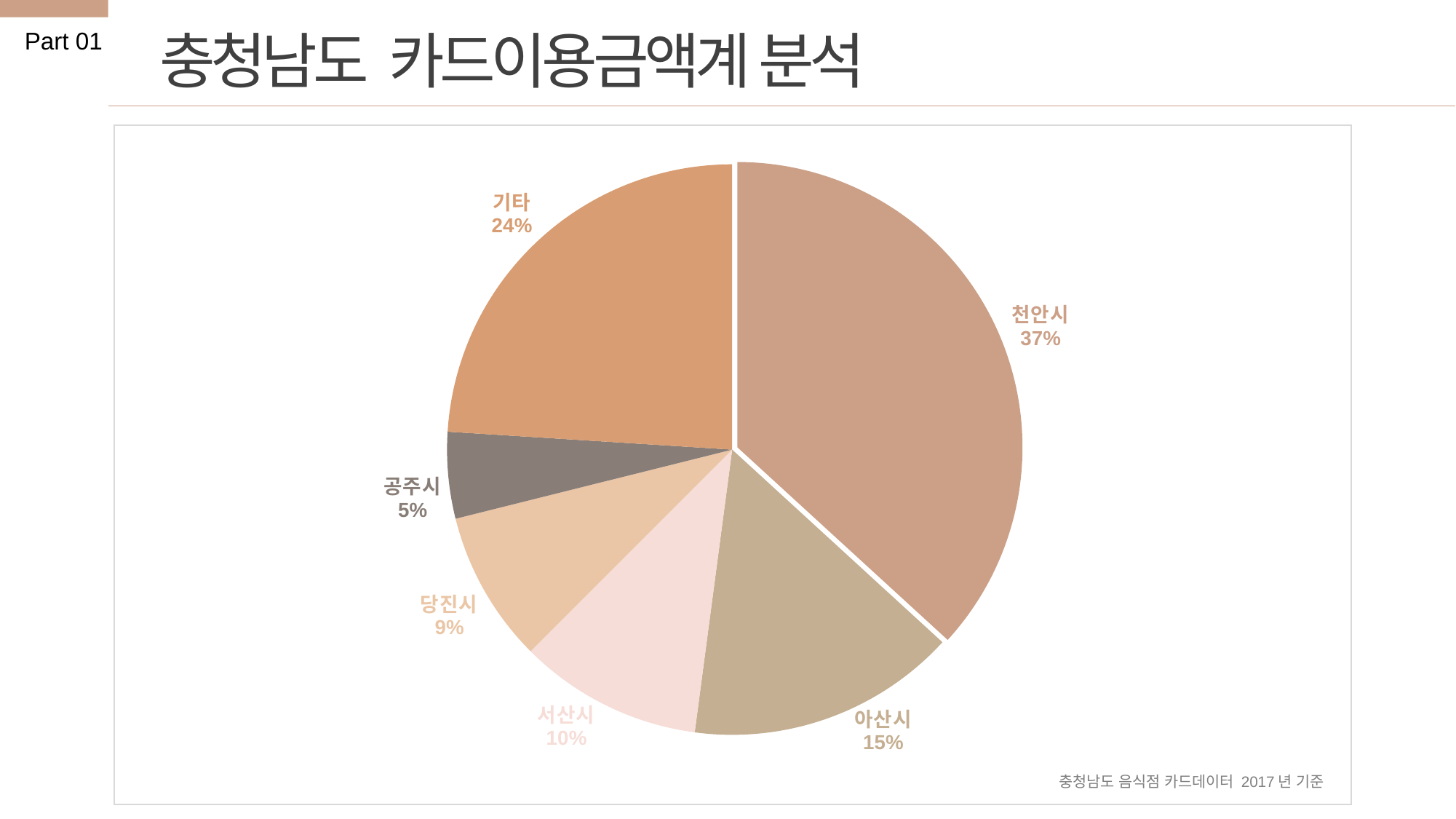

충청남도  카드이용금액계 분석
Part 01

### Chart

| Category | 이용계 |
|---|---|
| 천안시 | 36.8 |
| 아산시 | 15.3 |
| 서산시 | 10.4 |
| 당진시 | 8.6 |
| 공주시 | 4.9 |
| 기타 | 24.0 |
충청남도 음식점 카드데이터 2017년 기준